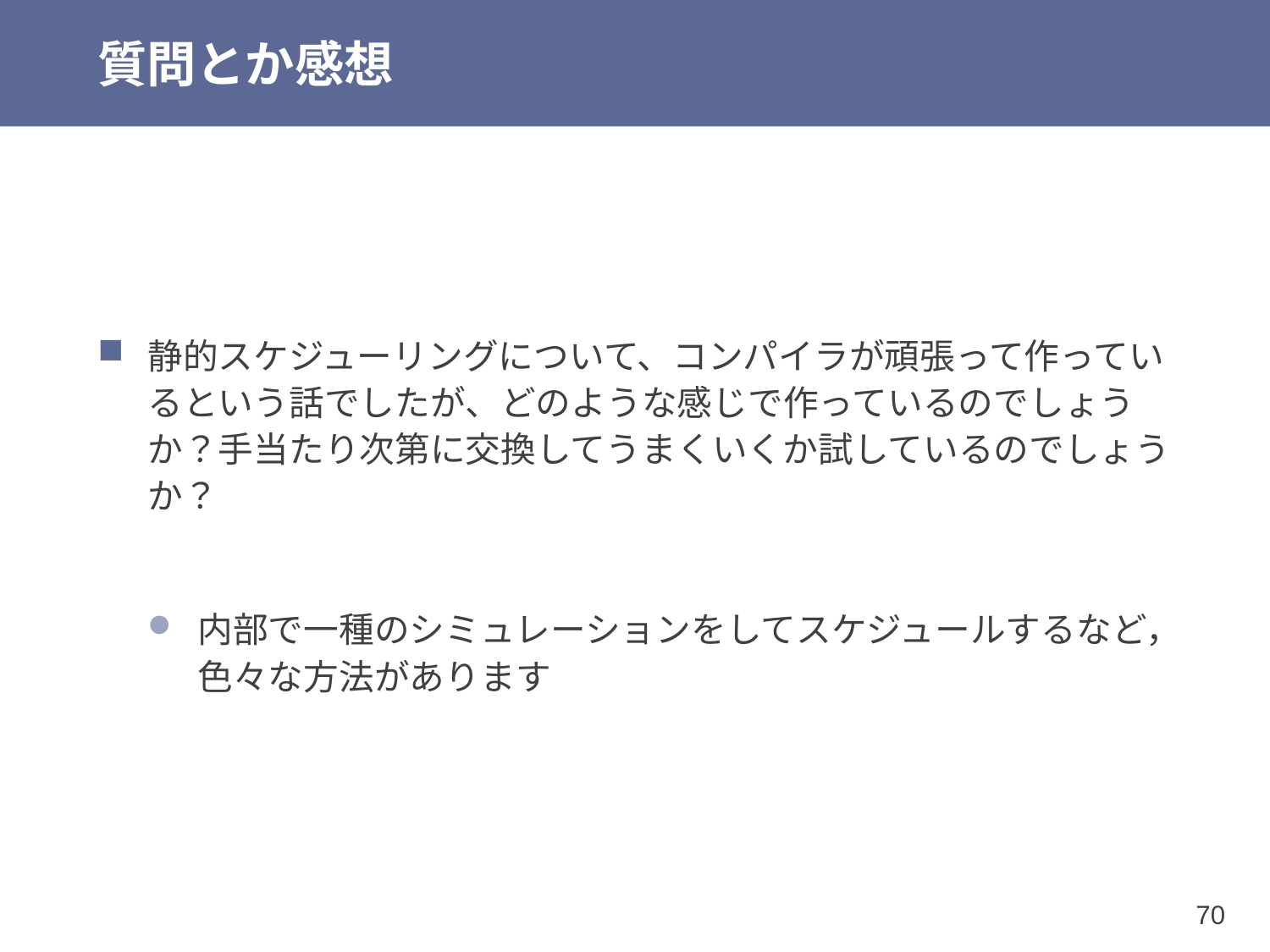

# 質問とか感想
静的スケジューリングについて、コンパイラが頑張って作っているという話でしたが、どのような感じで作っているのでしょうか？手当たり次第に交換してうまくいくか試しているのでしょうか？

内部で一種のシミュレーションをしてスケジュールするなど，色々な方法があります